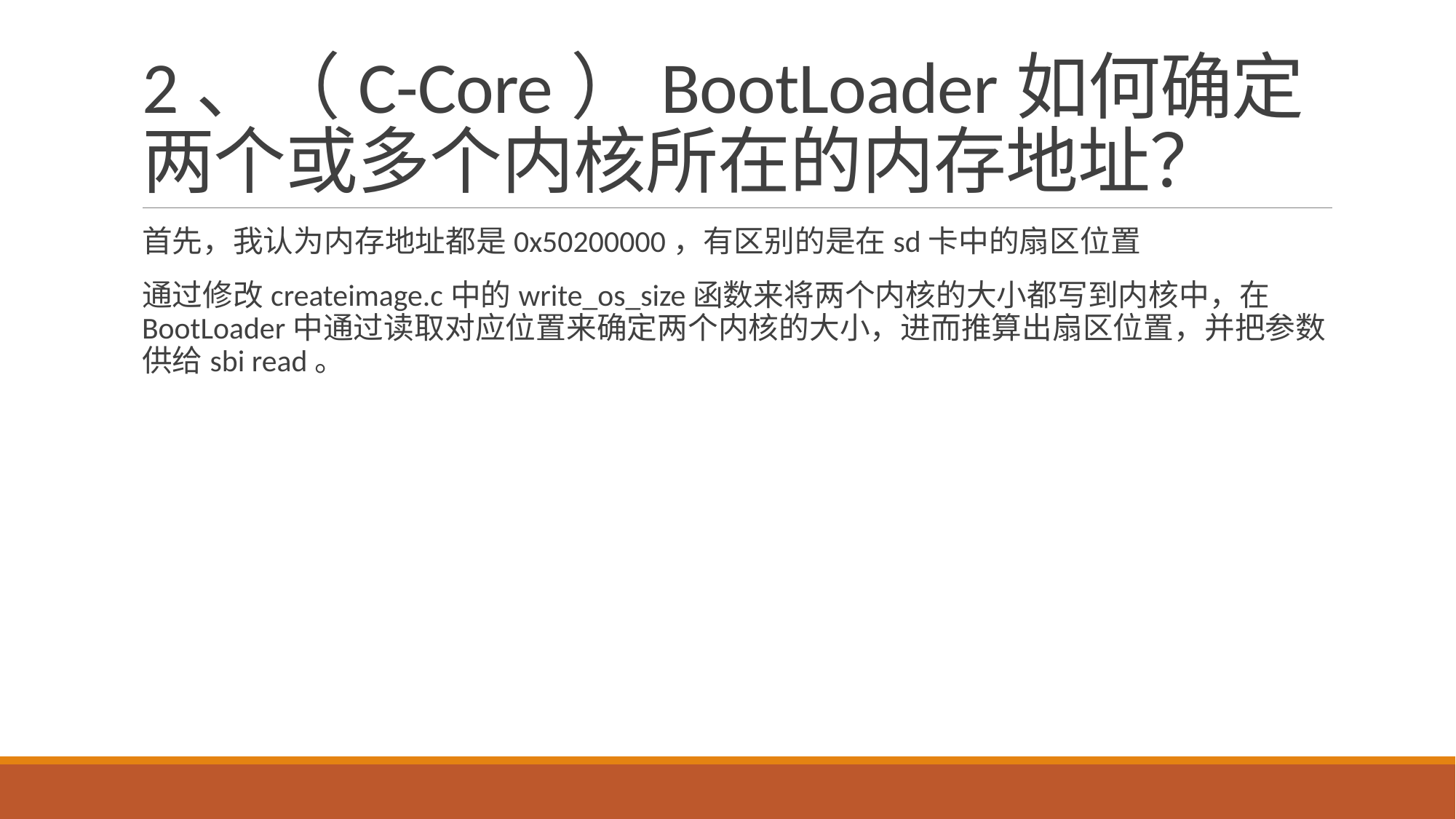

# 2、（C-Core）BootLoader如何确定两个或多个内核所在的内存地址？
首先，我认为内存地址都是0x50200000，有区别的是在sd卡中的扇区位置
通过修改createimage.c中的write_os_size函数来将两个内核的大小都写到内核中，在BootLoader中通过读取对应位置来确定两个内核的大小，进而推算出扇区位置，并把参数供给sbi read。